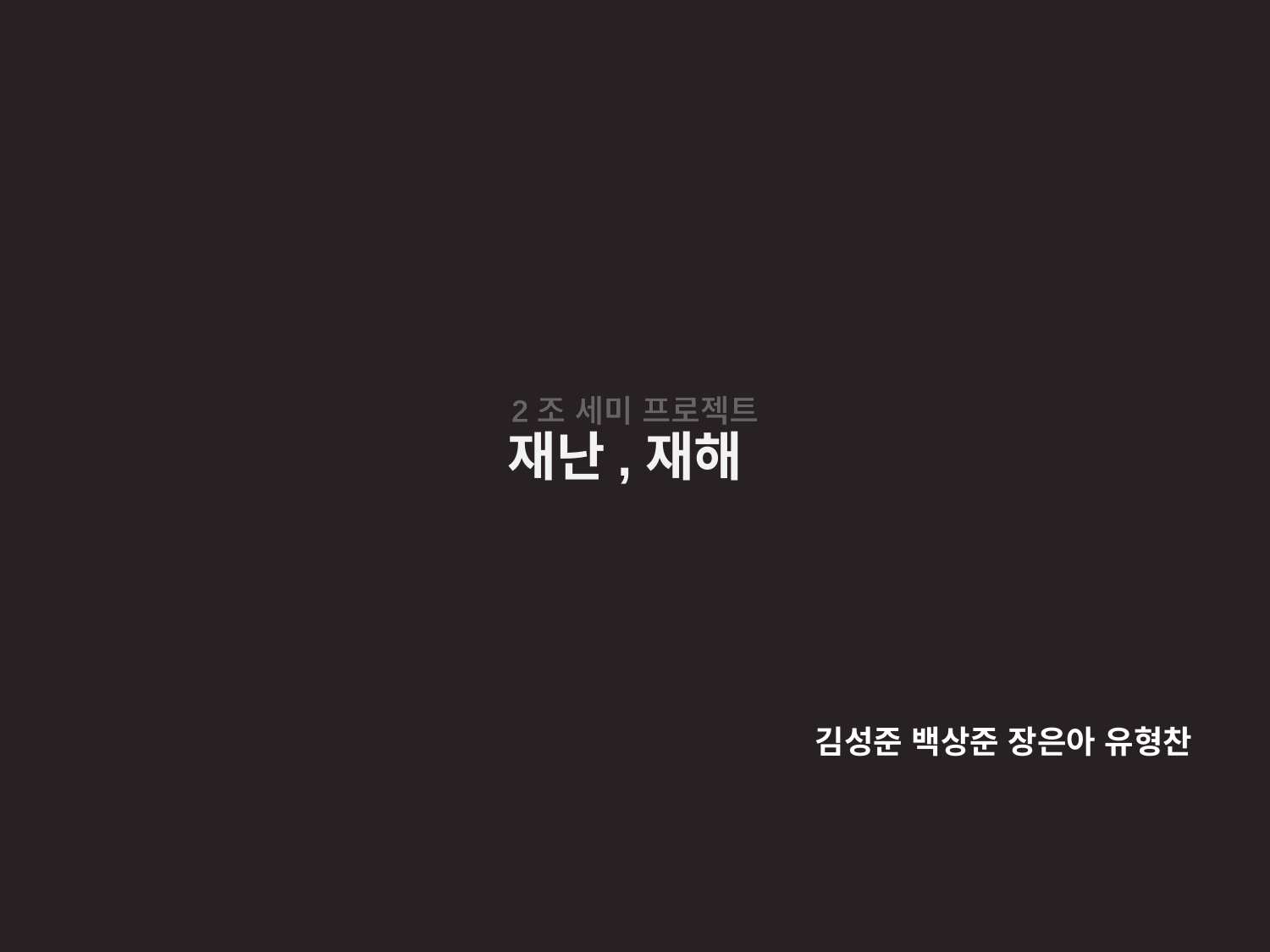

2조 세미 프로젝트
재난,재해
김성준 백상준 장은아 유형찬